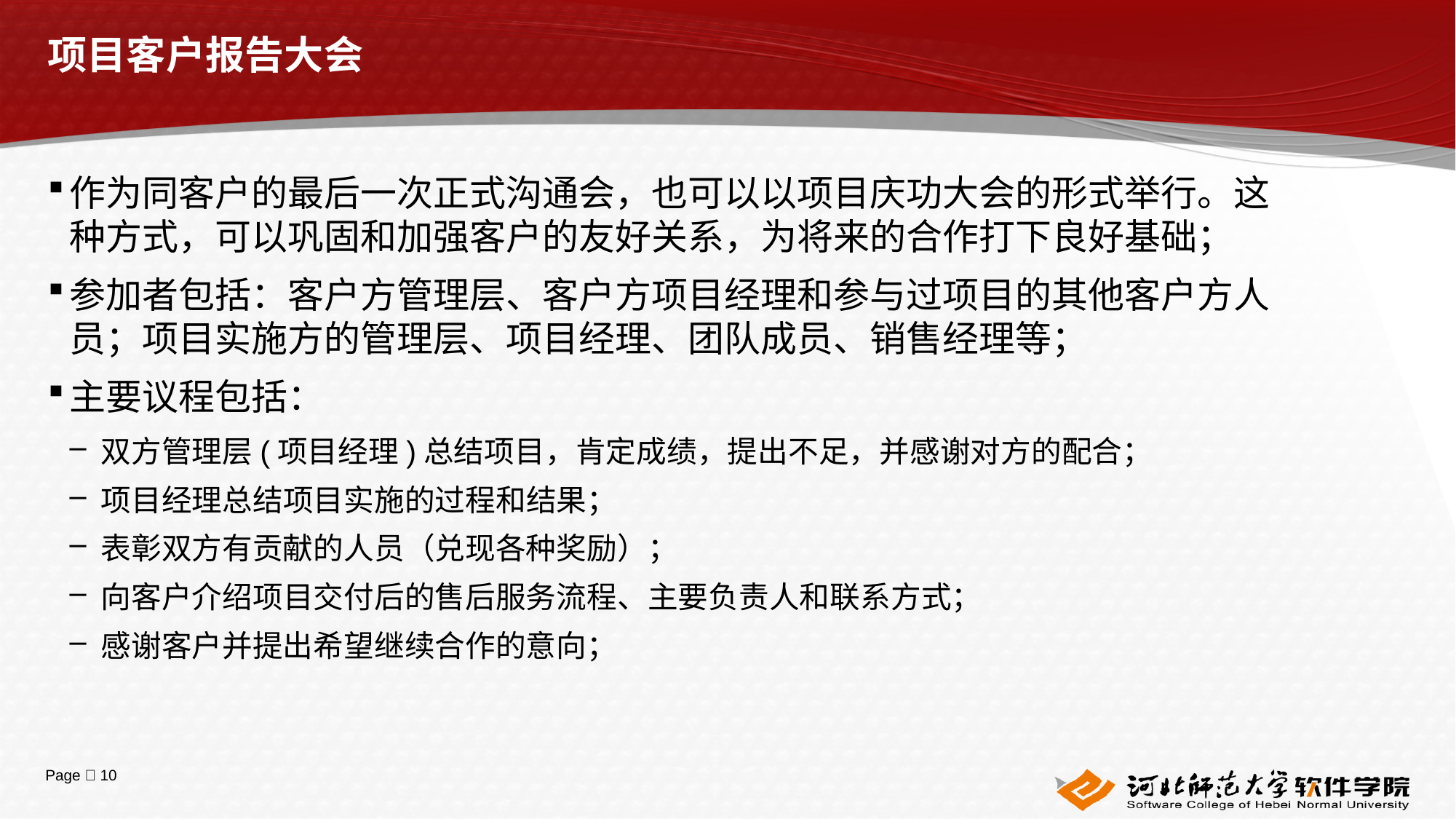

# 项目客户报告大会
作为同客户的最后一次正式沟通会，也可以以项目庆功大会的形式举行。这种方式，可以巩固和加强客户的友好关系，为将来的合作打下良好基础；
参加者包括：客户方管理层、客户方项目经理和参与过项目的其他客户方人员；项目实施方的管理层、项目经理、团队成员、销售经理等；
主要议程包括：
双方管理层(项目经理)总结项目，肯定成绩，提出不足，并感谢对方的配合；
项目经理总结项目实施的过程和结果；
表彰双方有贡献的人员（兑现各种奖励）；
向客户介绍项目交付后的售后服务流程、主要负责人和联系方式；
感谢客户并提出希望继续合作的意向；